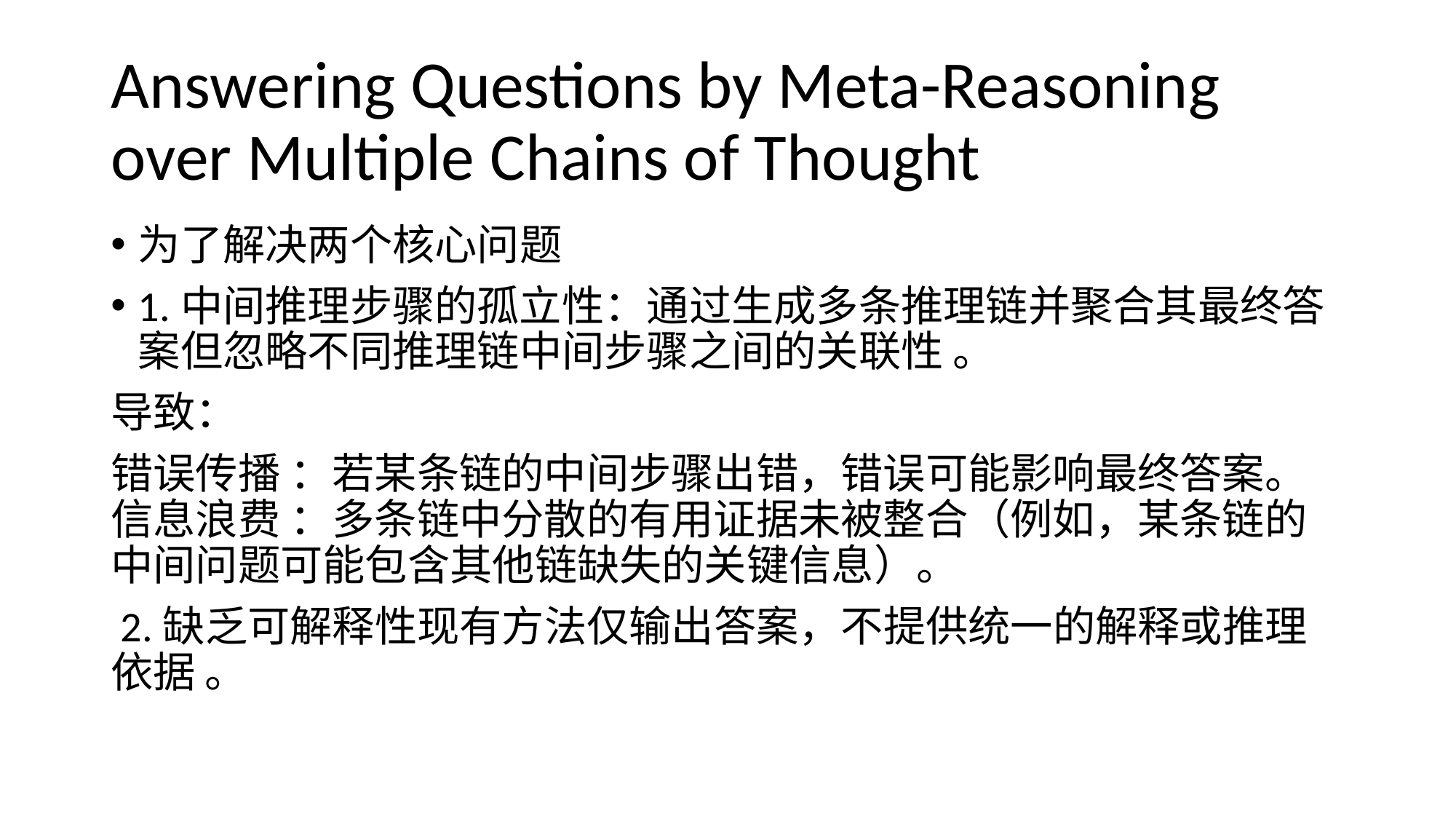

# Answering Questions by Meta-Reasoning over Multiple Chains of Thought
为了解决两个核心问题
1.中间推理步骤的孤立性：通过生成多条推理链并聚合其最终答案但忽略不同推理链中间步骤之间的关联性 。
导致：
错误传播 ：若某条链的中间步骤出错，错误可能影响最终答案。信息浪费 ：多条链中分散的有用证据未被整合（例如，某条链的中间问题可能包含其他链缺失的关键信息）。
 2.缺乏可解释性现有方法仅输出答案，不提供统一的解释或推理依据 。